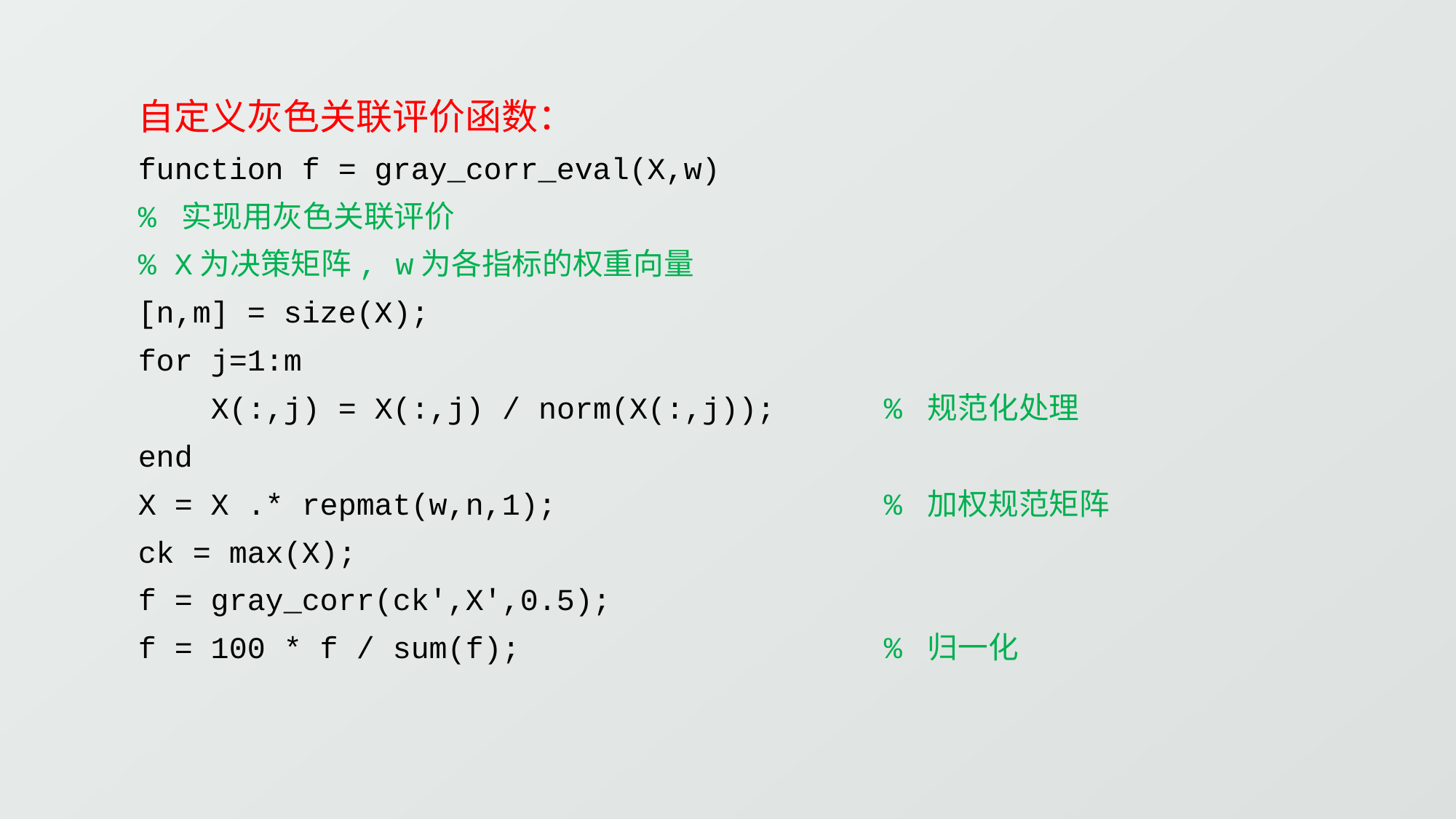

自定义灰色关联评价函数：
function f = gray_corr_eval(X,w)
% 实现用灰色关联评价
% X为决策矩阵, w为各指标的权重向量
[n,m] = size(X);
for j=1:m
    X(:,j) = X(:,j) / norm(X(:,j));      % 规范化处理
end
X = X .* repmat(w,n,1);                  % 加权规范矩阵
ck = max(X);
f = gray_corr(ck',X',0.5);
f = 100 * f / sum(f);                    % 归一化